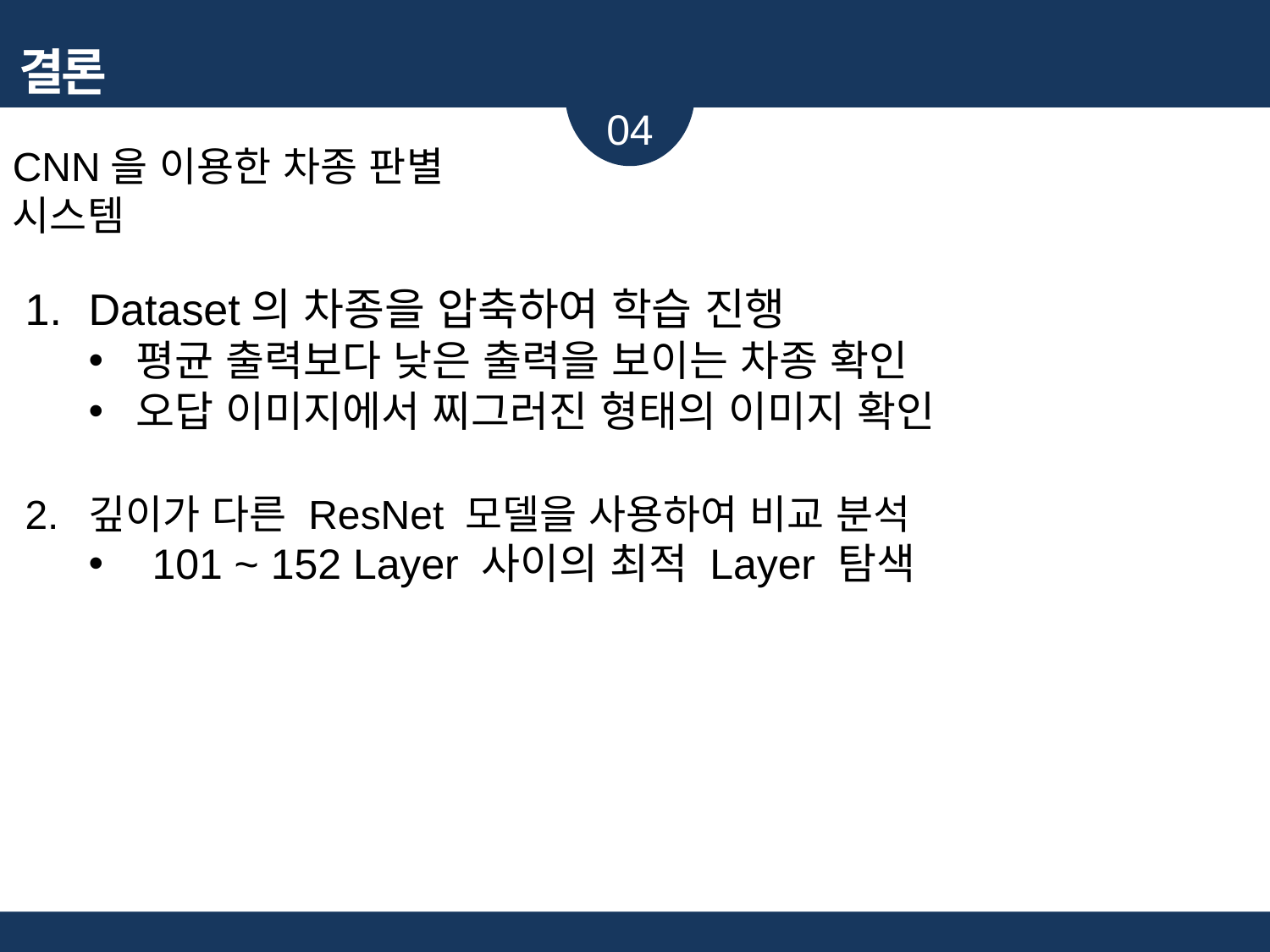

결론
04

CNN을 이용한 차종 판별 시스템
Dataset의 차종을 압축하여 학습 진행
평균 출력보다 낮은 출력을 보이는 차종 확인
오답 이미지에서 찌그러진 형태의 이미지 확인

깊이가 다른 ResNet 모델을 사용하여 비교 분석
101 ~ 152 Layer 사이의 최적 Layer 탐색